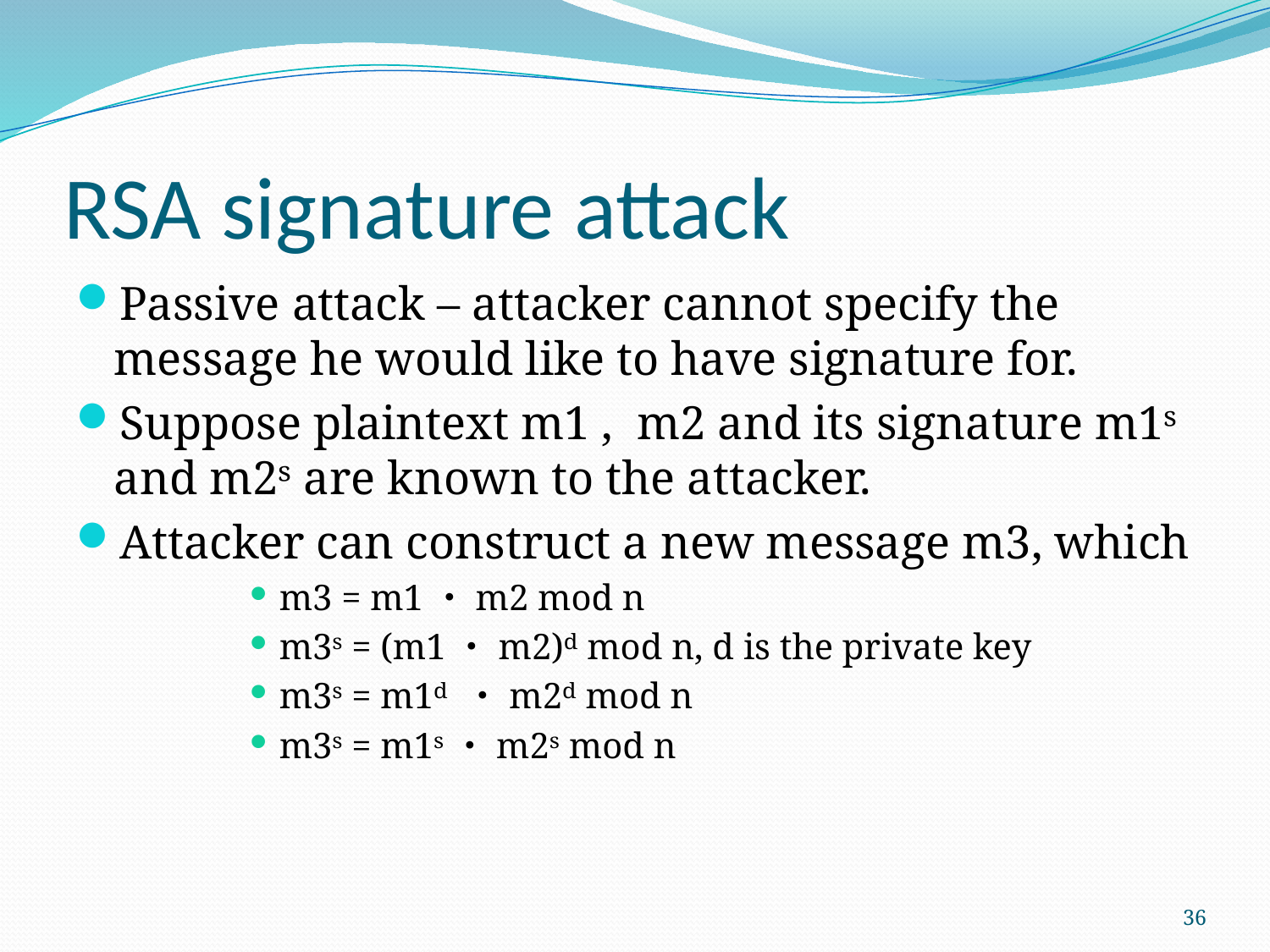

# RSA signature attack
Passive attack – attacker cannot specify the message he would like to have signature for.
Suppose plaintext m1 ,  m2 and its signature m1ˢ and m2ˢ are known to the attacker.
Attacker can construct a new message m3, which
m3 = m1・m2 mod n
m3ˢ = (m1・m2)ᵈ mod n, d is the private key
m3ˢ = m1ᵈ ・m2ᵈ mod n
m3ˢ = m1ˢ・m2ˢ mod n
36